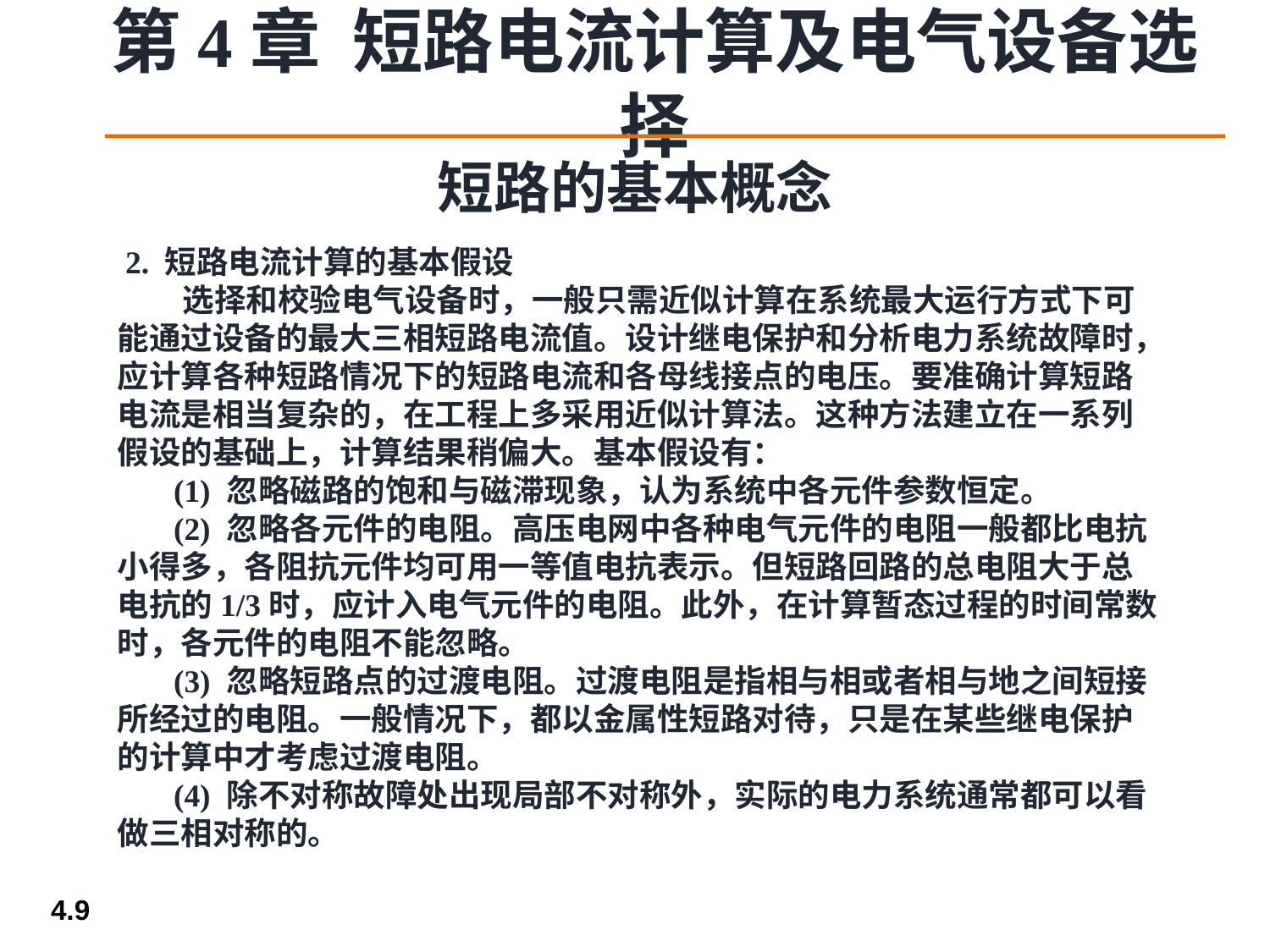

短路的基本概念
 2. 短路电流计算的基本假设
        选择和校验电气设备时，一般只需近似计算在系统最大运行方式下可能通过设备的最大三相短路电流值。设计继电保护和分析电力系统故障时，应计算各种短路情况下的短路电流和各母线接点的电压。要准确计算短路电流是相当复杂的，在工程上多采用近似计算法。这种方法建立在一系列假设的基础上，计算结果稍偏大。基本假设有：
       (1) 忽略磁路的饱和与磁滞现象，认为系统中各元件参数恒定。
       (2) 忽略各元件的电阻。高压电网中各种电气元件的电阻一般都比电抗小得多，各阻抗元件均可用一等值电抗表示。但短路回路的总电阻大于总电抗的1/3时，应计入电气元件的电阻。此外，在计算暂态过程的时间常数时，各元件的电阻不能忽略。
       (3) 忽略短路点的过渡电阻。过渡电阻是指相与相或者相与地之间短接所经过的电阻。一般情况下，都以金属性短路对待，只是在某些继电保护的计算中才考虑过渡电阻。
       (4) 除不对称故障处出现局部不对称外，实际的电力系统通常都可以看做三相对称的。